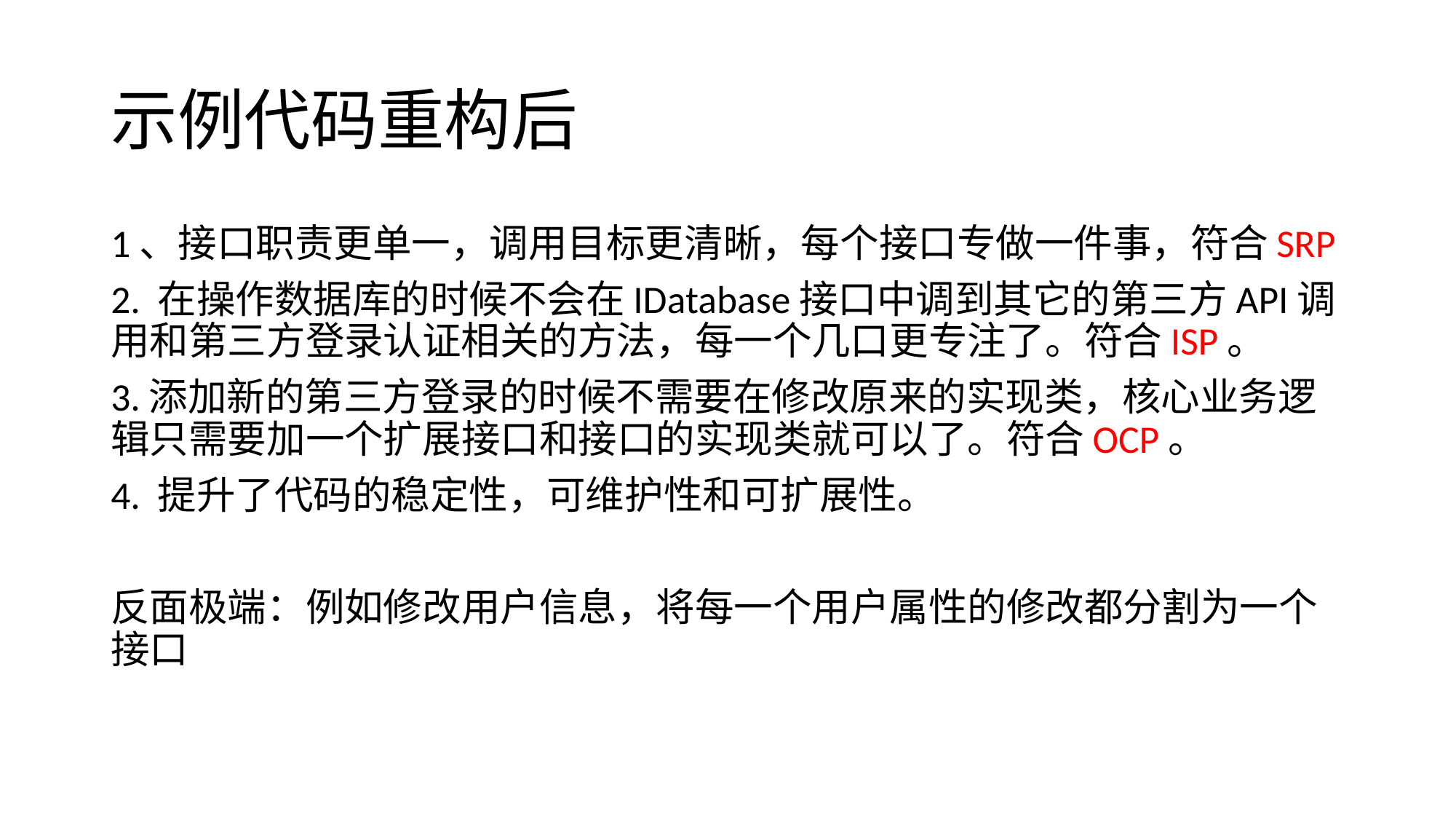

# 示例代码重构后
1、接口职责更单一，调用目标更清晰，每个接口专做一件事，符合SRP
2. 在操作数据库的时候不会在IDatabase接口中调到其它的第三方API调用和第三方登录认证相关的方法，每一个几口更专注了。符合ISP。
3.添加新的第三方登录的时候不需要在修改原来的实现类，核心业务逻辑只需要加一个扩展接口和接口的实现类就可以了。符合OCP。
4. 提升了代码的稳定性，可维护性和可扩展性。

反面极端：例如修改用户信息，将每一个用户属性的修改都分割为一个接口